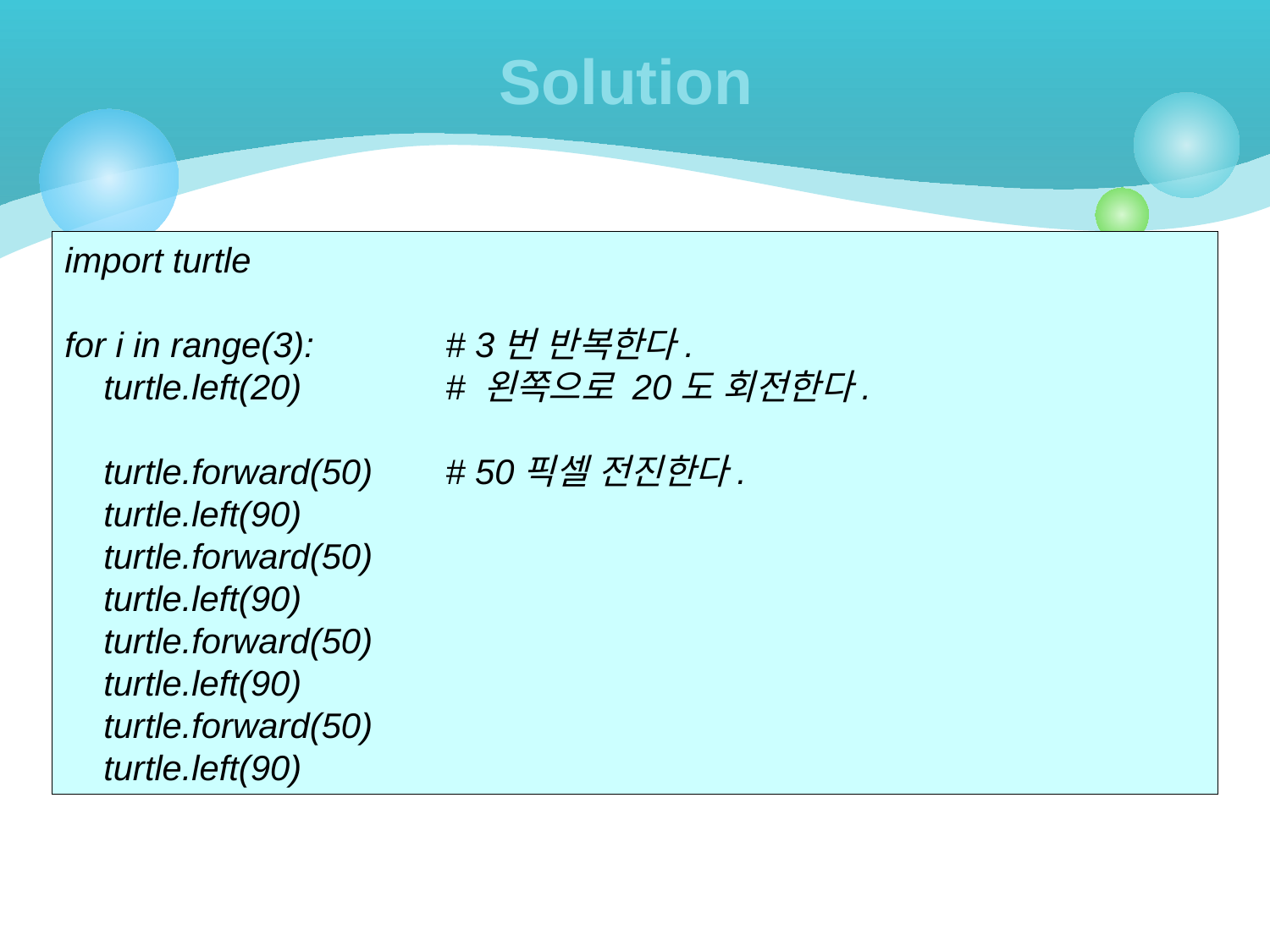

# Solution
import turtle

for i in range(3):		# 3번 반복한다.
    turtle.left(20)		# 왼쪽으로 20도 회전한다.

    turtle.forward(50)	# 50픽셀 전진한다.
    turtle.left(90)
    turtle.forward(50)
    turtle.left(90)
    turtle.forward(50)
    turtle.left(90)
    turtle.forward(50)
    turtle.left(90)